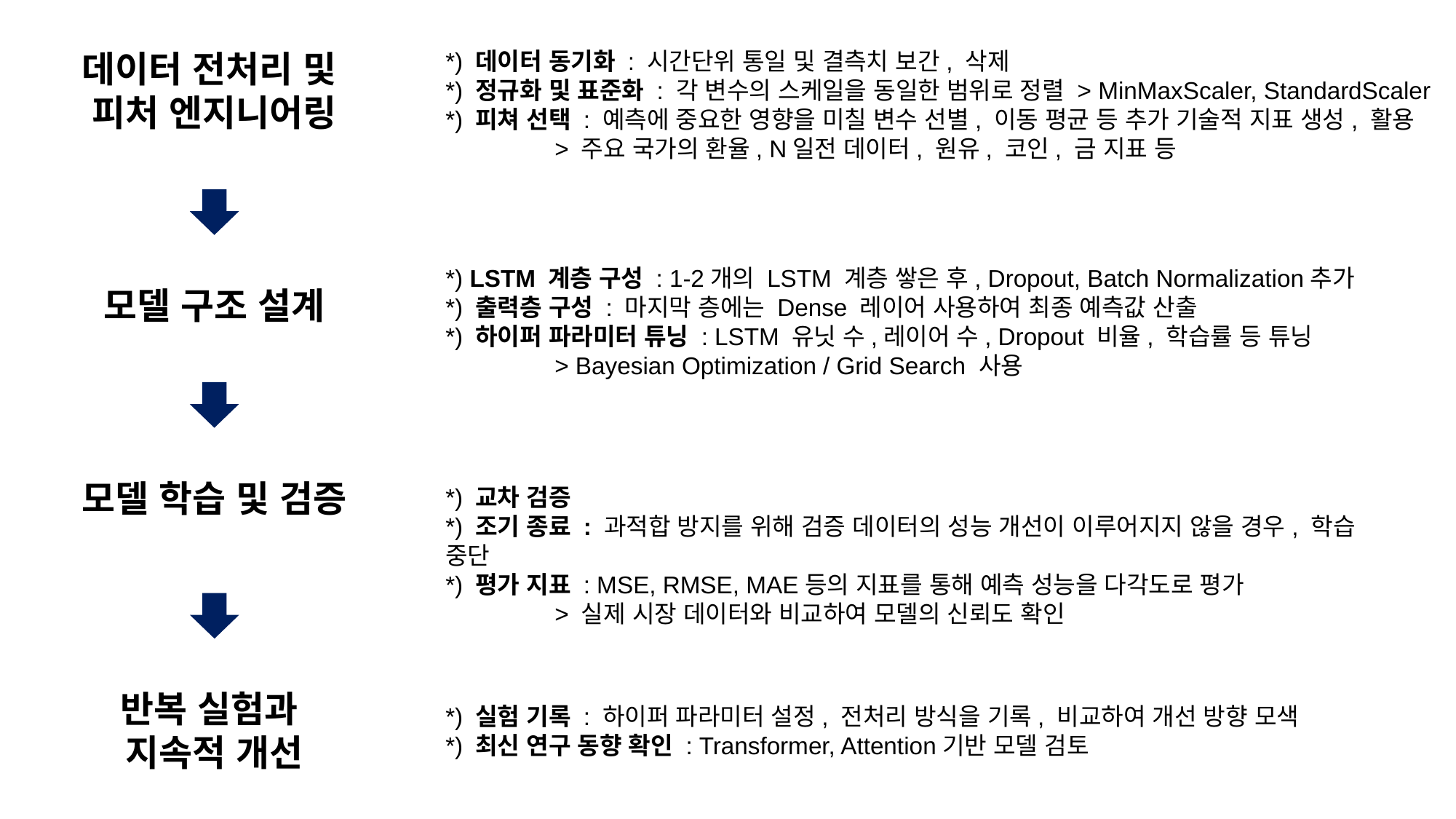

데이터 전처리 및
피처 엔지니어링
*) 데이터 동기화 : 시간단위 통일 및 결측치 보간, 삭제
*) 정규화 및 표준화 : 각 변수의 스케일을 동일한 범위로 정렬 > MinMaxScaler, StandardScaler
*) 피쳐 선택 : 예측에 중요한 영향을 미칠 변수 선별, 이동 평균 등 추가 기술적 지표 생성, 활용
	> 주요 국가의 환율, N일전 데이터, 원유, 코인, 금 지표 등

*) LSTM 계층 구성 : 1-2개의 LSTM 계층 쌓은 후, Dropout, Batch Normalization추가
*) 출력층 구성 : 마지막 층에는 Dense 레이어 사용하여 최종 예측값 산출
*) 하이퍼 파라미터 튜닝 : LSTM 유닛 수,레이어 수, Dropout 비율, 학습률 등 튜닝
	> Bayesian Optimization / Grid Search 사용
모델 구조 설계

모델 학습 및 검증
*) 교차 검증
*) 조기 종료 : 과적합 방지를 위해 검증 데이터의 성능 개선이 이루어지지 않을 경우, 학습 중단
*) 평가 지표 : MSE, RMSE, MAE등의 지표를 통해 예측 성능을 다각도로 평가
	> 실제 시장 데이터와 비교하여 모델의 신뢰도 확인

반복 실험과
지속적 개선
*) 실험 기록 : 하이퍼 파라미터 설정, 전처리 방식을 기록, 비교하여 개선 방향 모색
*) 최신 연구 동향 확인 : Transformer, Attention기반 모델 검토